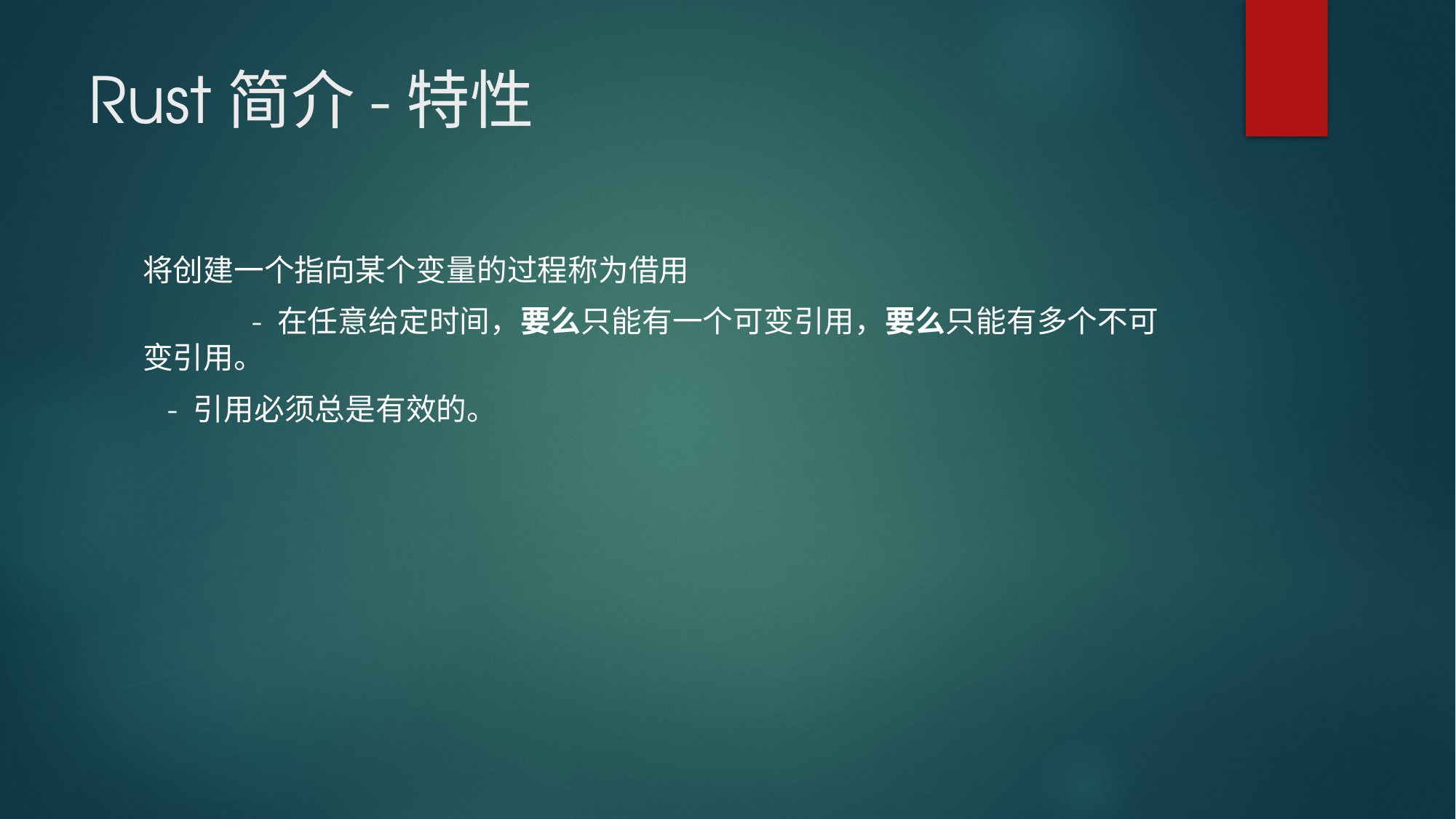

# Rust简介-特性
将创建一个指向某个变量的过程称为借用
	- 在任意给定时间，要么只能有一个可变引用，要么只能有多个不可变引用。
   - 引用必须总是有效的。